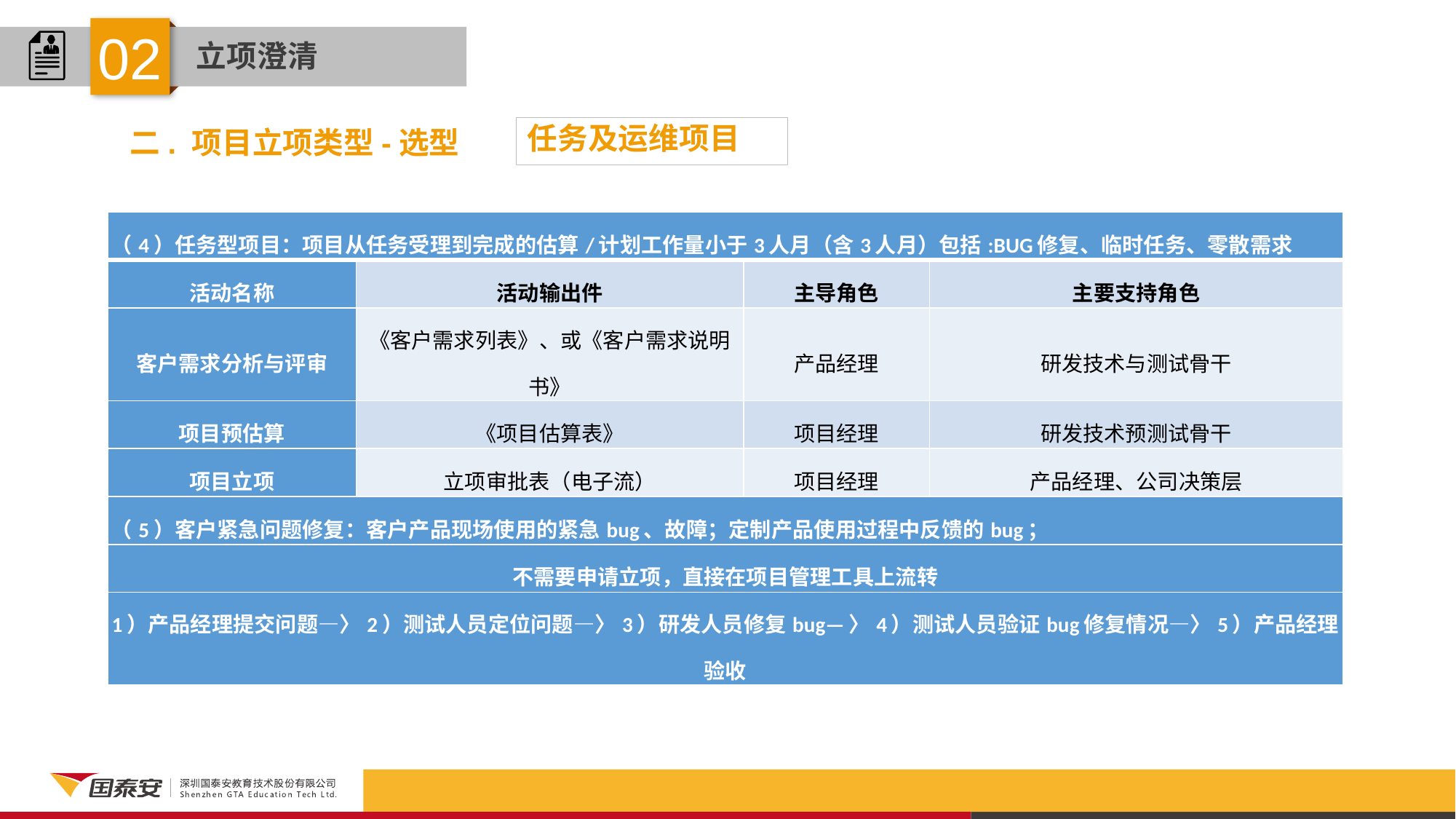

02

立项澄清

任务及运维项目
二. 项目立项类型-选型
| （4）任务型项目：项目从任务受理到完成的估算/计划工作量小于3人月（含3人月）包括:BUG修复、临时任务、零散需求 |  |  |  |
| --- | --- | --- | --- |
| 活动名称 | 活动输出件 | 主导角色 | 主要支持角色 |
| 客户需求分析与评审 | 《客户需求列表》、或《客户需求说明书》 | 产品经理 | 研发技术与测试骨干 |
| 项目预估算 | 《项目估算表》 | 项目经理 | 研发技术预测试骨干 |
| 项目立项 | 立项审批表（电子流） | 项目经理 | 产品经理、公司决策层 |
| （5）客户紧急问题修复：客户产品现场使用的紧急bug、故障；定制产品使用过程中反馈的bug； |  |  |  |
| 不需要申请立项，直接在项目管理工具上流转 |  |  |  |
| 1）产品经理提交问题—〉2）测试人员定位问题—〉3）研发人员修复bug—〉4）测试人员验证bug修复情况—〉5）产品经理验收 |  |  |  |